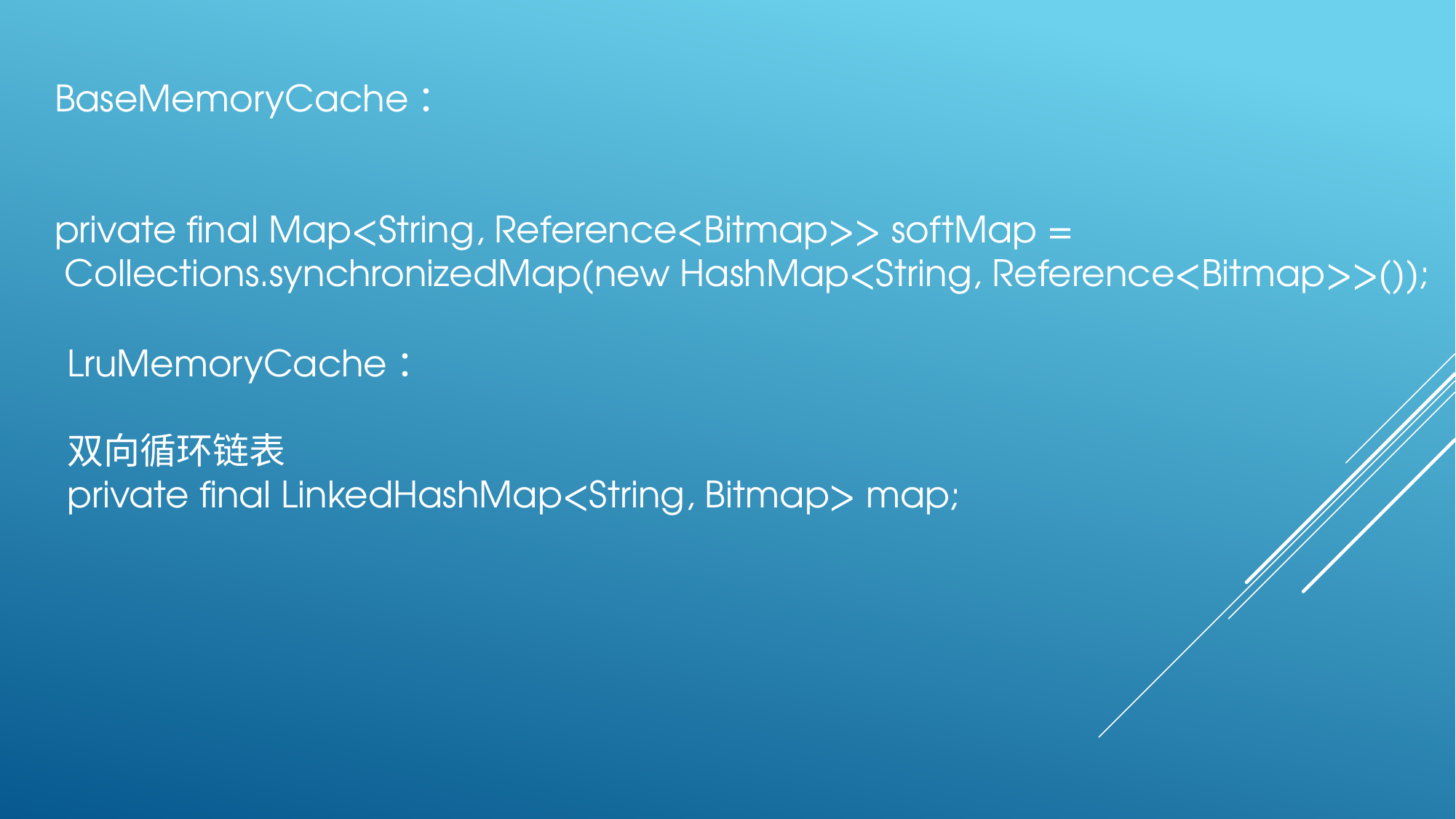

BaseMemoryCache：

private final Map<String, Reference<Bitmap>> softMap =
 Collections.synchronizedMap(new HashMap<String, Reference<Bitmap>>());
LruMemoryCache：

双向循环链表
private final LinkedHashMap<String, Bitmap> map;